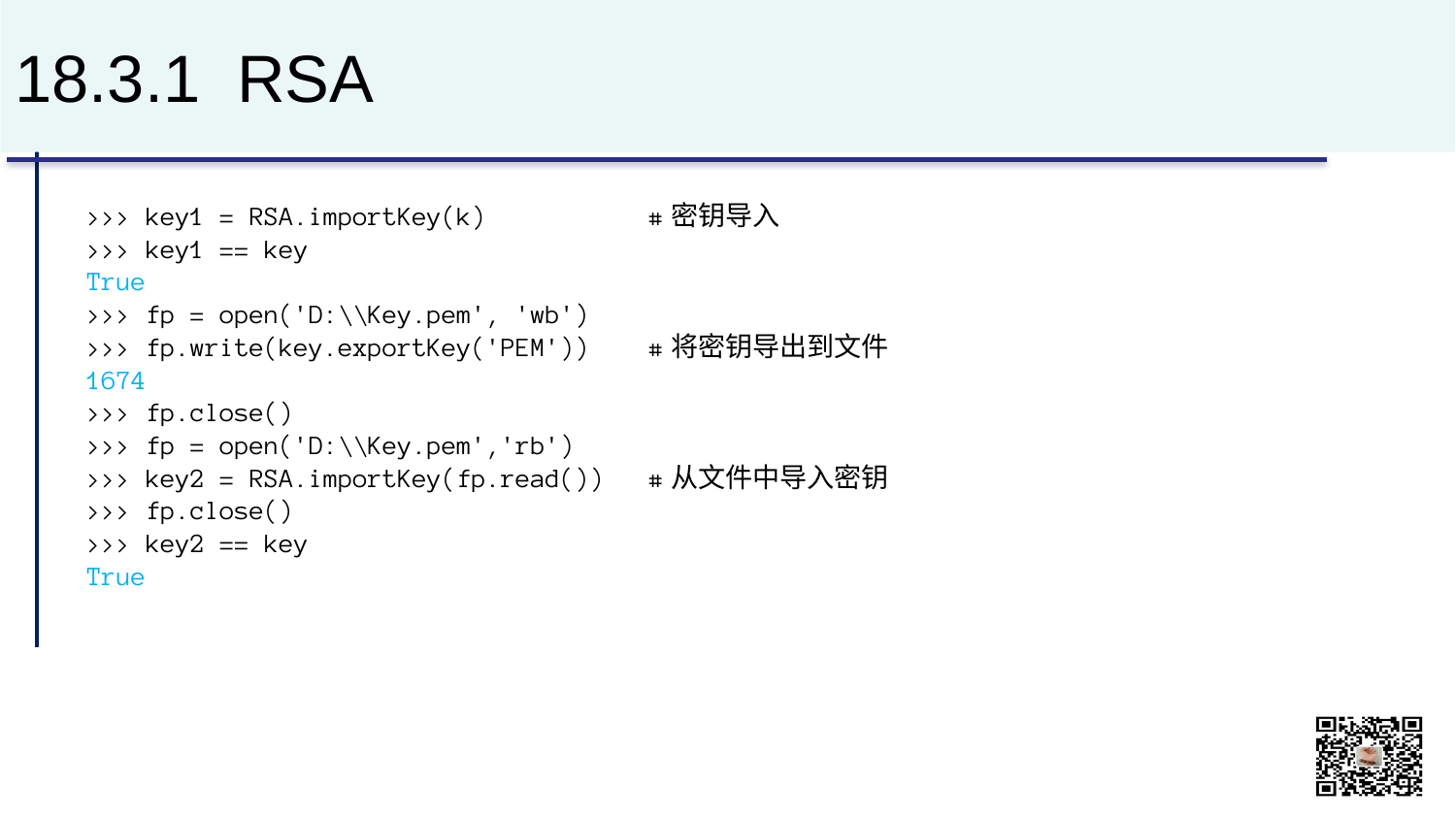

# 18.3.1  RSA
>>> key1 = RSA.importKey(k)           #密钥导入
>>> key1 == key
True
>>> fp = open('D:\\Key.pem', 'wb')
>>> fp.write(key.exportKey('PEM'))    #将密钥导出到文件
1674
>>> fp.close()
>>> fp = open('D:\\Key.pem','rb')
>>> key2 = RSA.importKey(fp.read())   #从文件中导入密钥
>>> fp.close()
>>> key2 == key
True